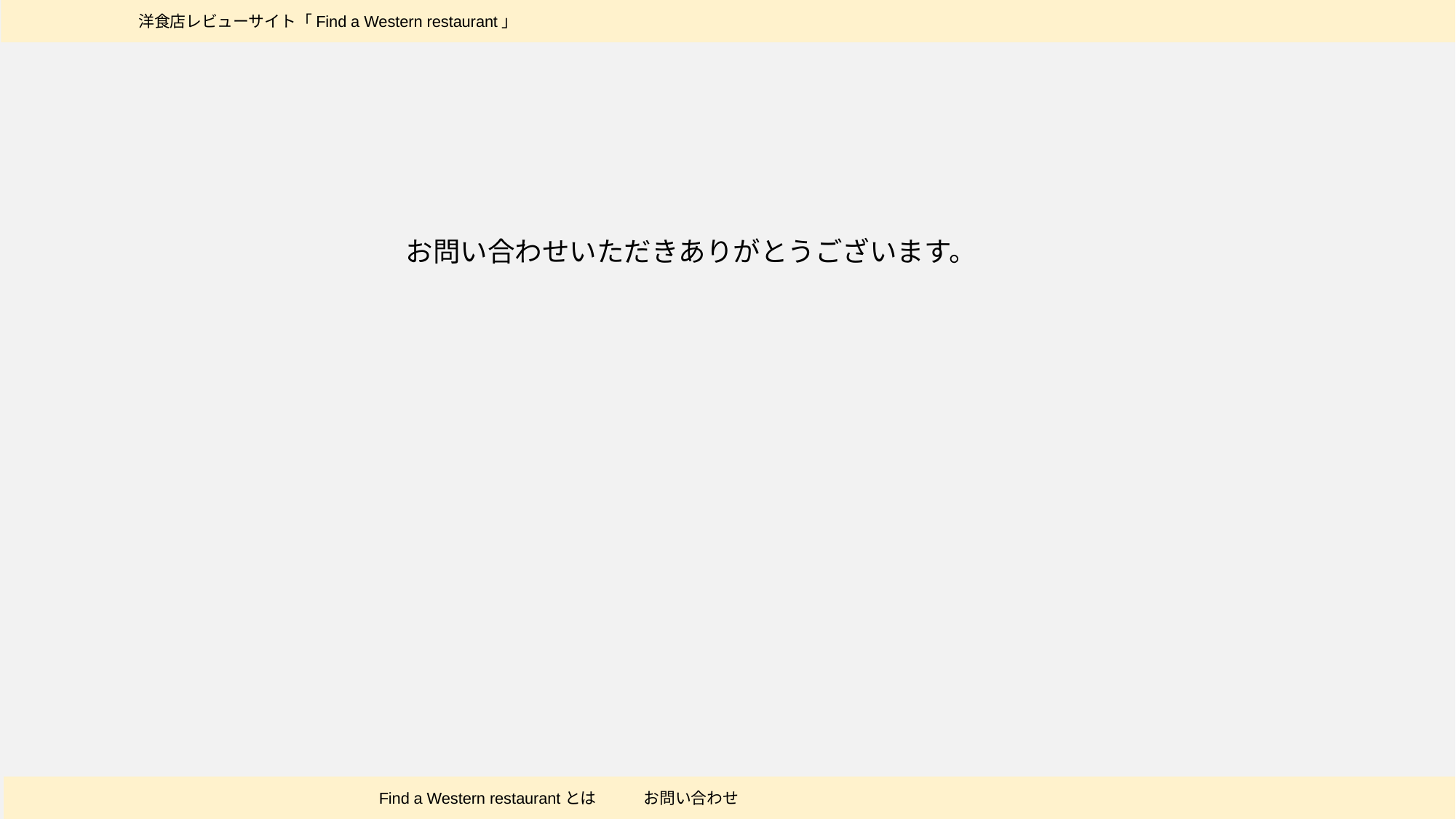

洋食店レビューサイト「Find a Western restaurant」
お問い合わせいただきありがとうございます。

Find a Western restaurantとは
お問い合わせ